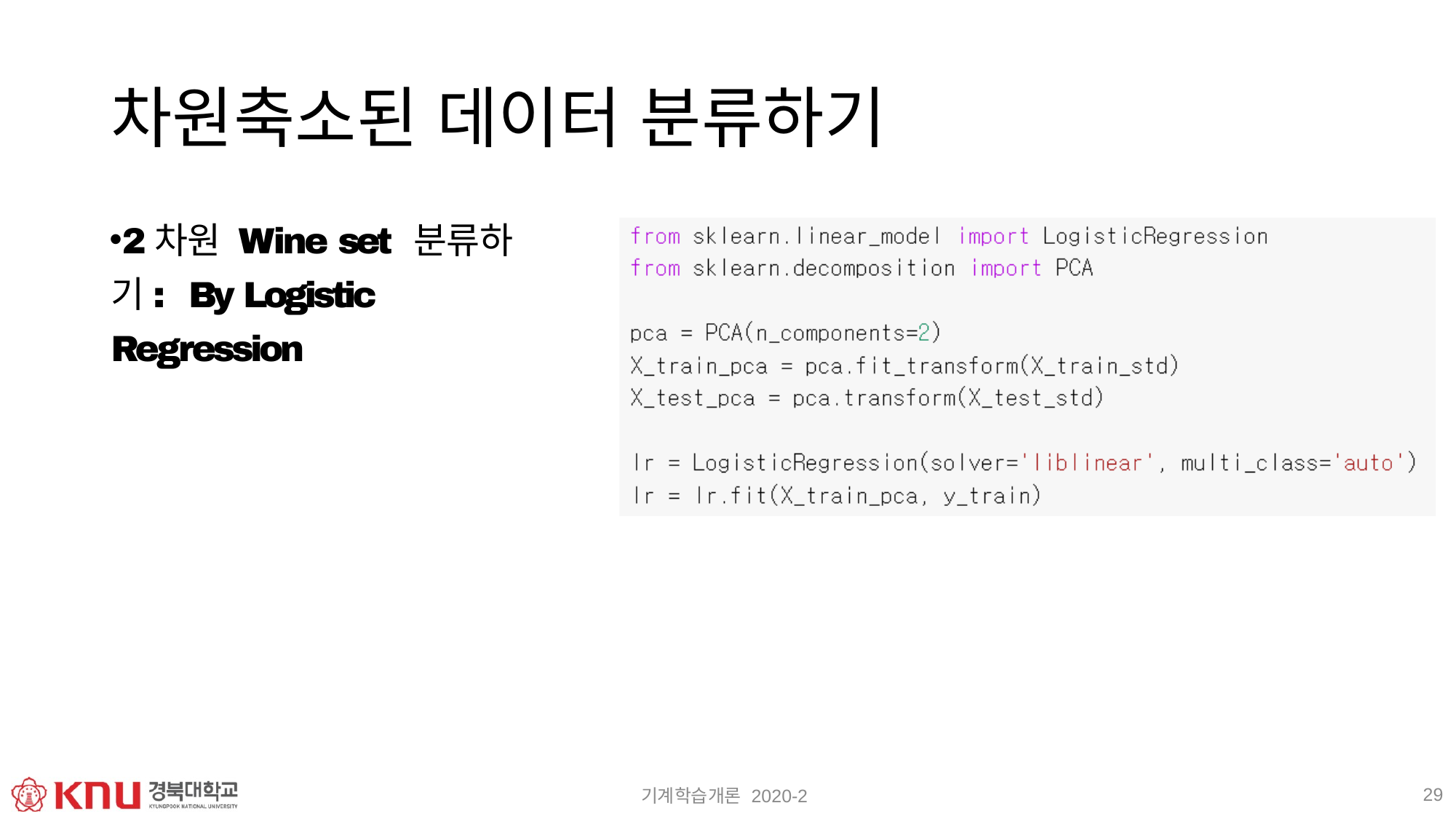

# 차원축소된 데이터 분류하기
2차원 Wine set 분류하기:  By Logistic Regression

29
기계학습개론 2020-2